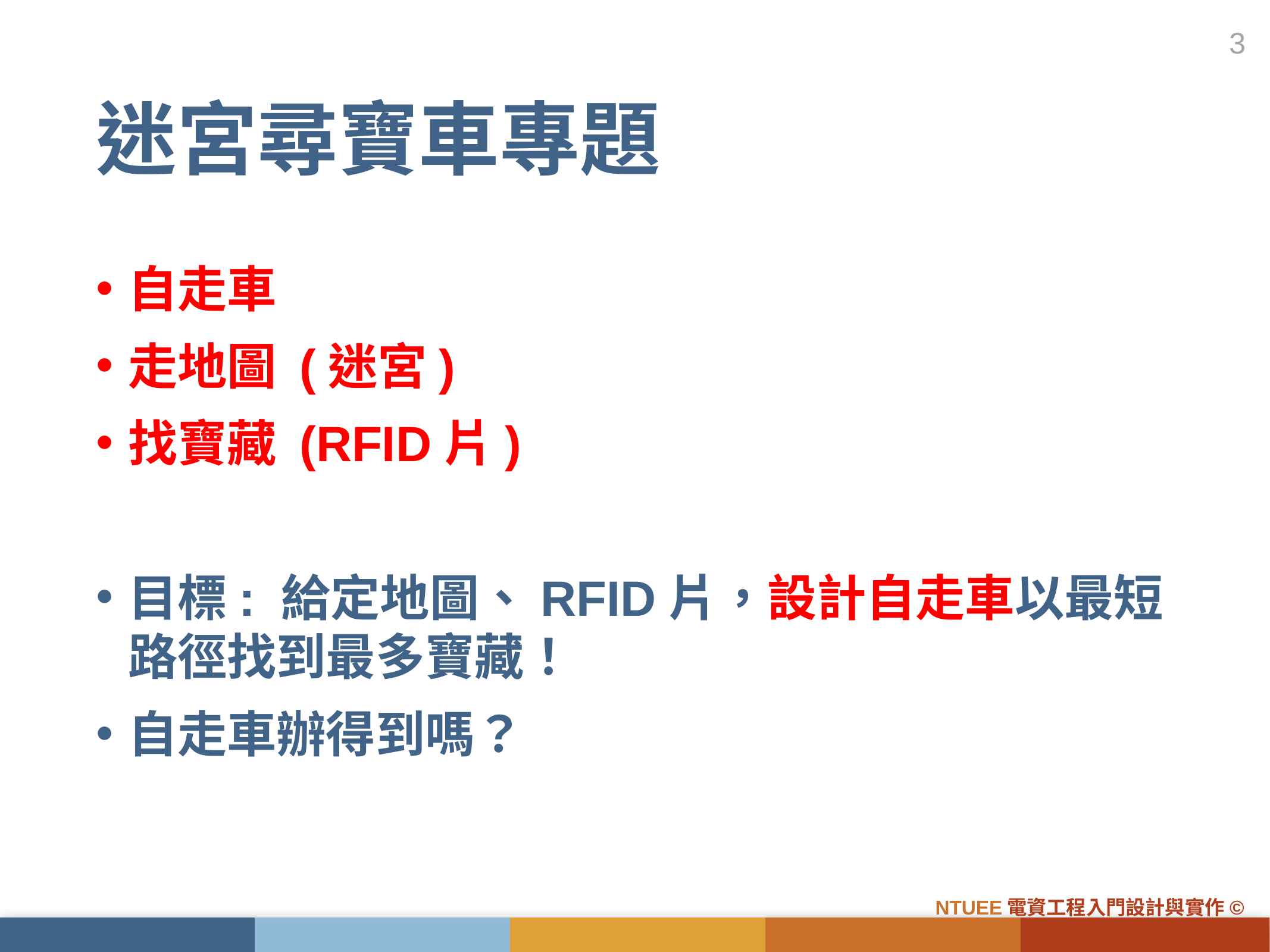

3
# 迷宮尋寶車專題
自走車
走地圖 (迷宮)
找寶藏 (RFID片)

目標: 給定地圖、RFID片，設計自走車以最短路徑找到最多寶藏！
自走車辦得到嗎？